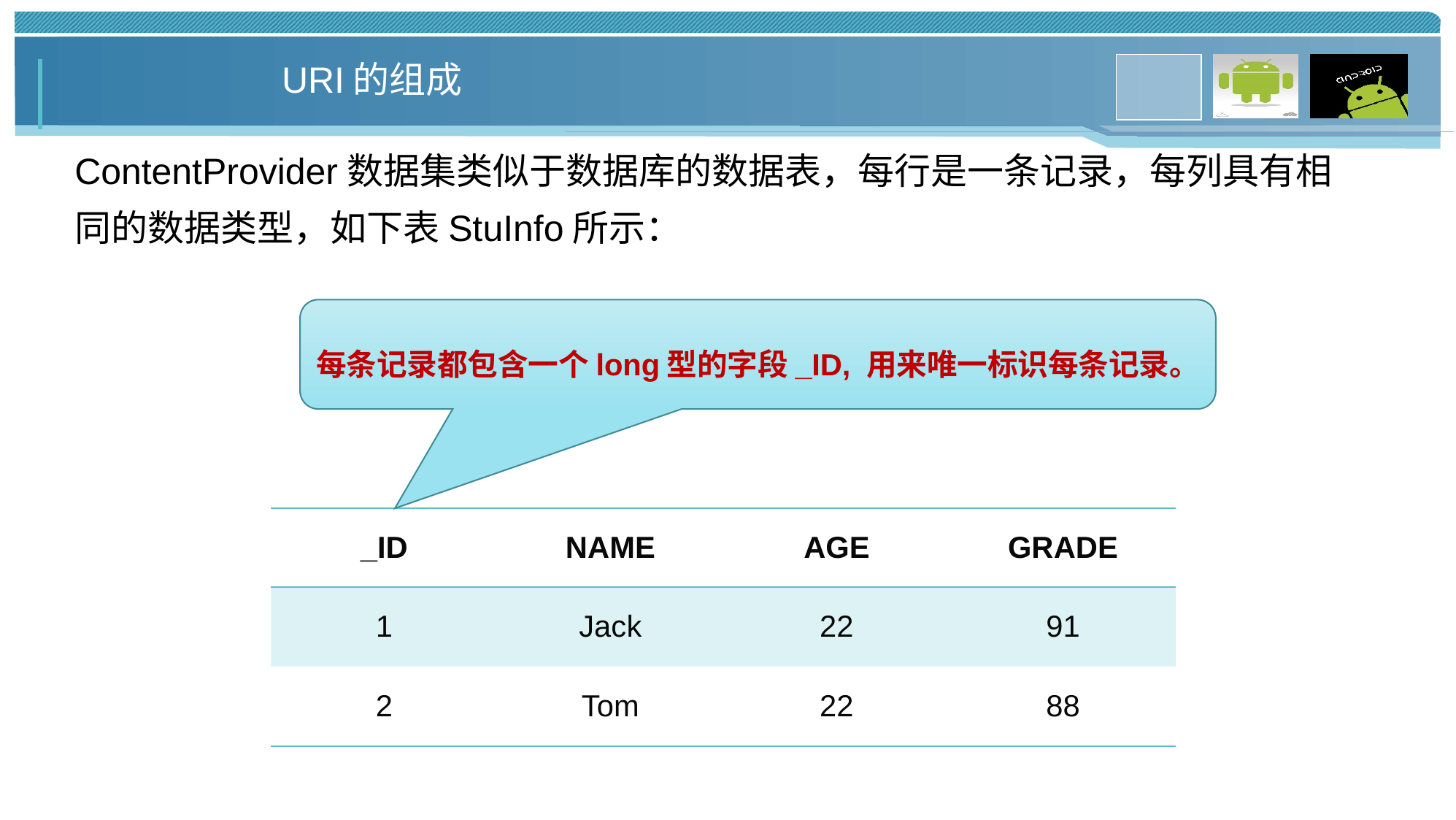

URI的组成

ContentProvider数据集类似于数据库的数据表，每行是一条记录，每列具有相同的数据类型，如下表StuInfo所示：

每条记录都包含一个long型的字段_ID, 用来唯一标识每条记录。
| \_ID | NAME | AGE | GRADE |
| --- | --- | --- | --- |
| 1 | Jack | 22 | 91 |
| 2 | Tom | 22 | 88 |